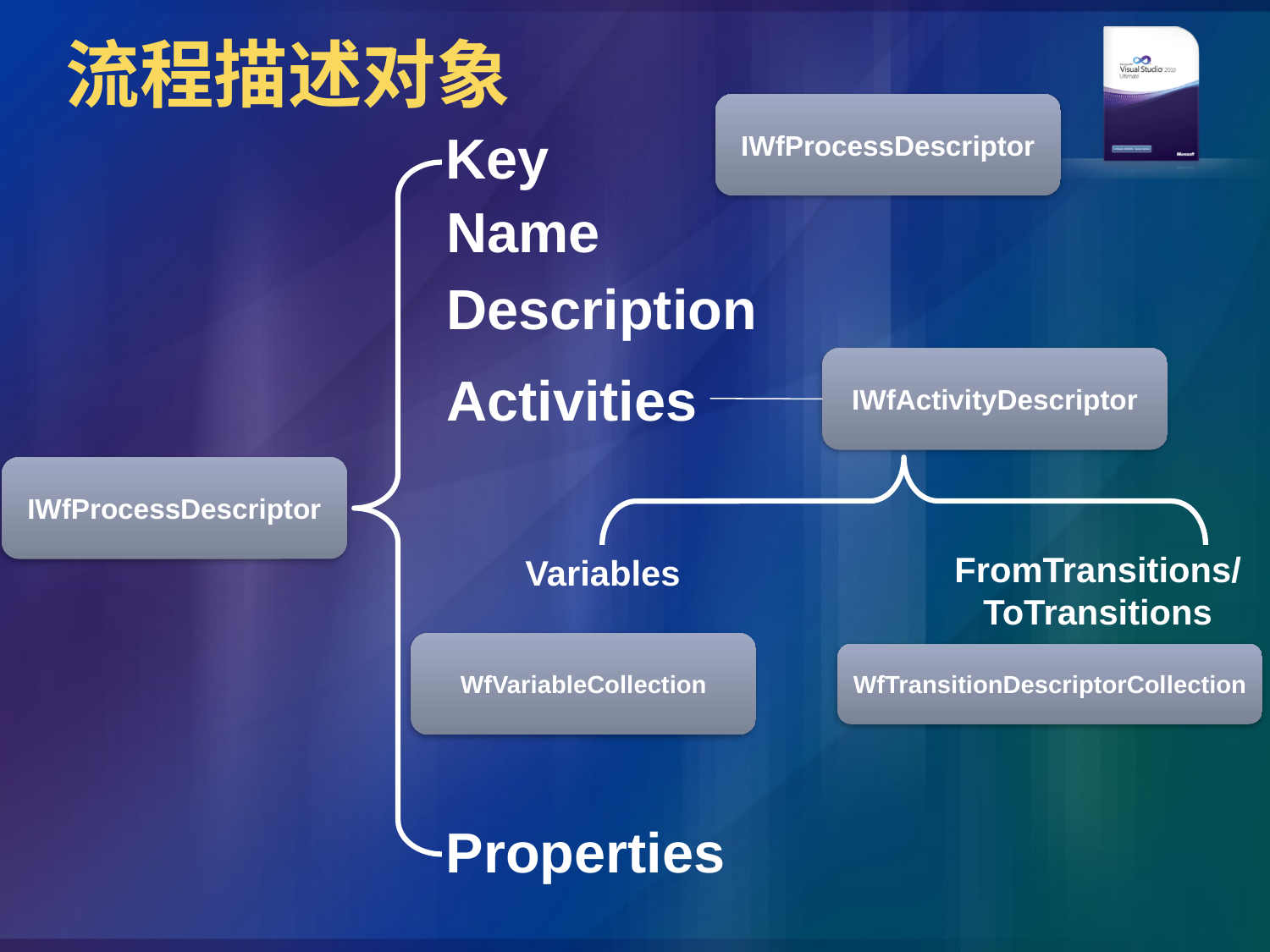

# 流程描述对象
IWfProcessDescriptor
Key

Name

Description
IWfActivityDescriptor
Activities
IWfProcessDescriptor
FromTransitions/ ToTransitions
Variables
WfVariableCollection
WfTransitionDescriptorCollection
Properties